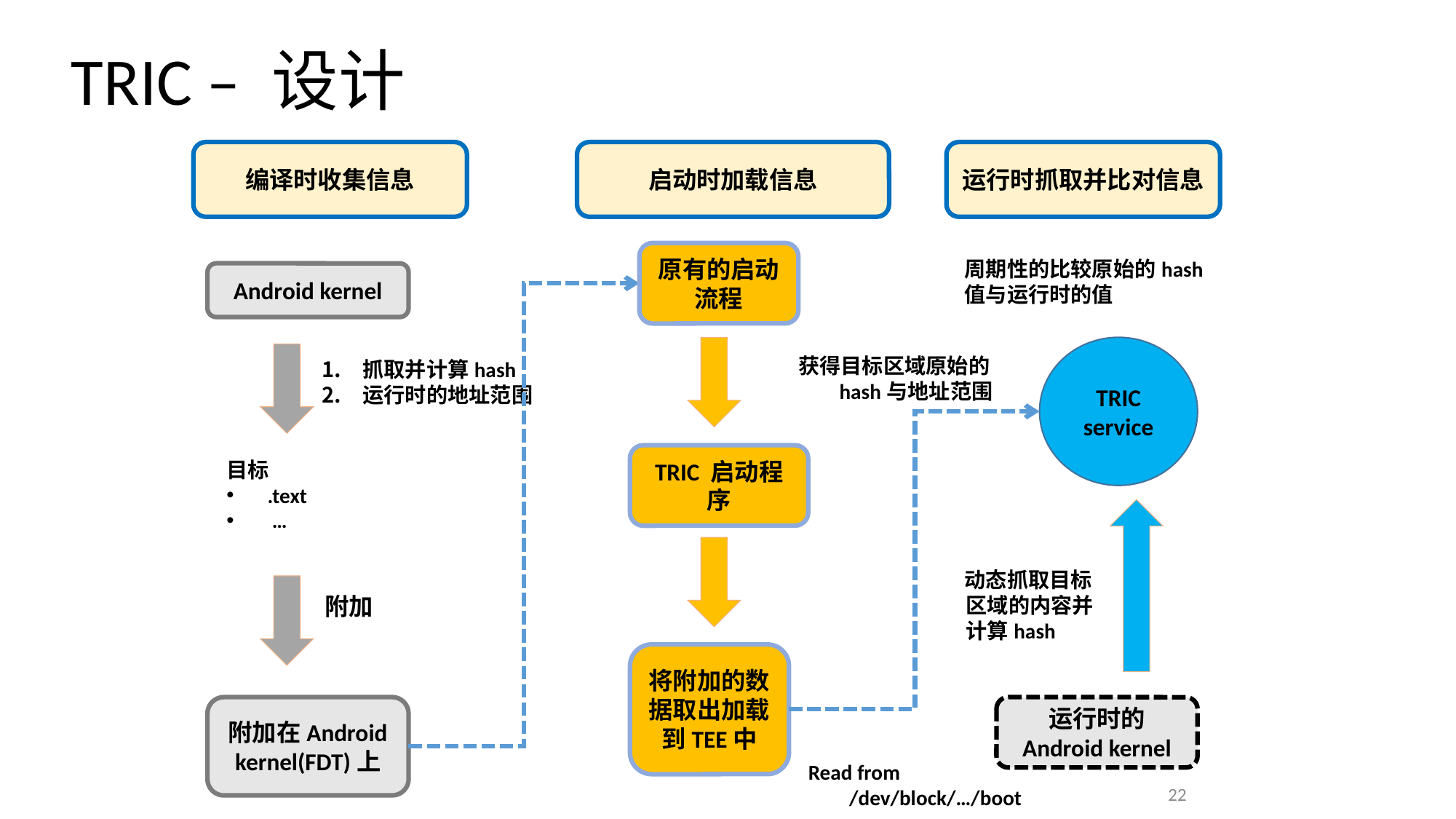

# TRIC – 设计
编译时收集信息
启动时加载信息
运行时抓取并比对信息
原有的启动流程
周期性的比较原始的hash
值与运行时的值
Android kernel

TRIC service

获得目标区域原始的hash与地址范围
抓取并计算hash
运行时的地址范围

TRIC 启动程序
目标
.text
 …

       动态抓取目标区域的内容并计算hash

附加
将附加的数据取出加载到TEE中
附加在Android kernel(FDT)上
运行时的 Android kernel
Read from /dev/block/…/boot
22